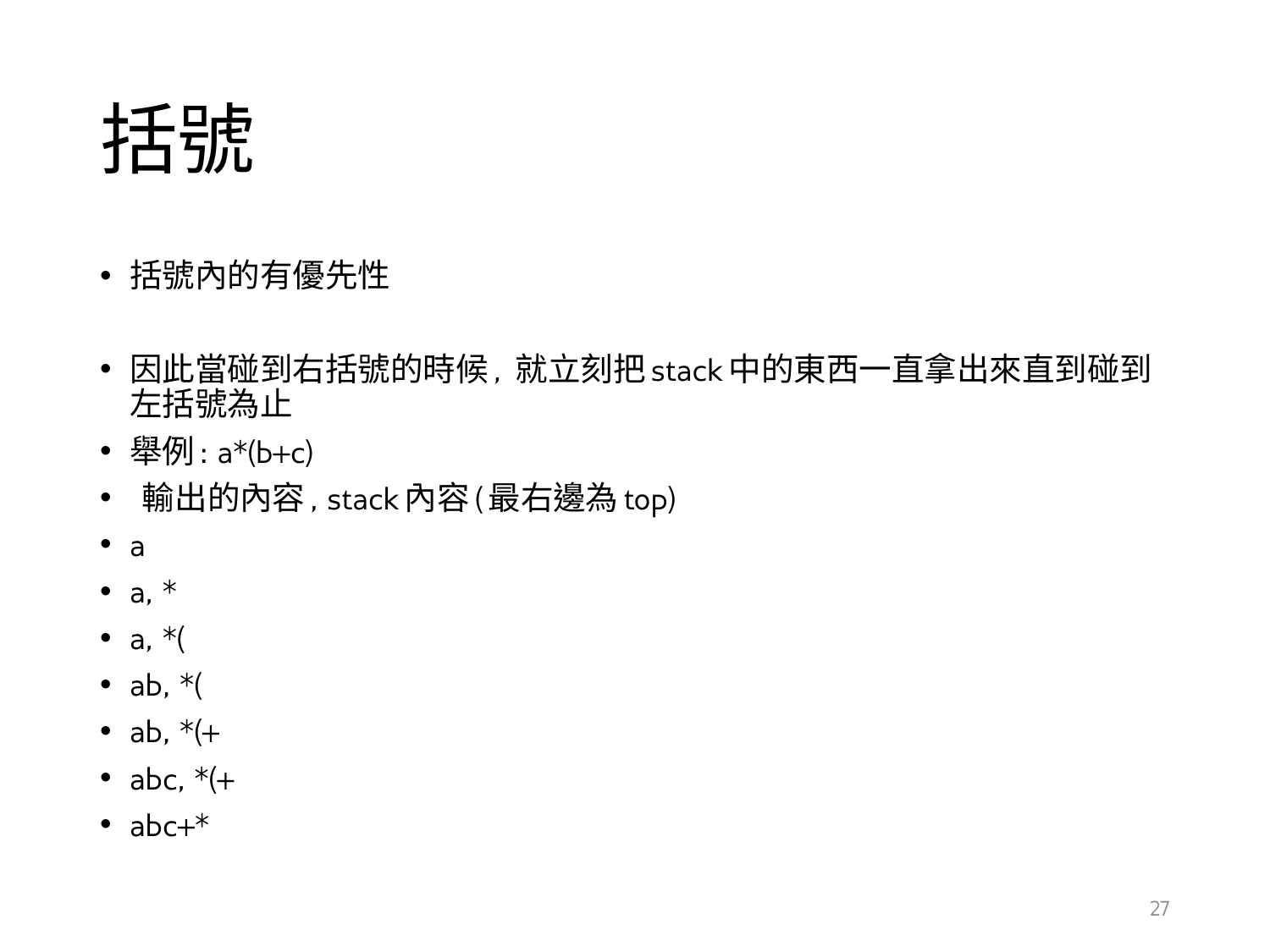

# 括號
括號內的有優先性

因此當碰到右括號的時候, 就立刻把stack中的東西一直拿出來直到碰到左括號為止
舉例: a*(b+c)
 輸出的內容, stack內容(最右邊為top)
a
a, *
a, *(
ab, *(
ab, *(+
abc, *(+
abc+*

27